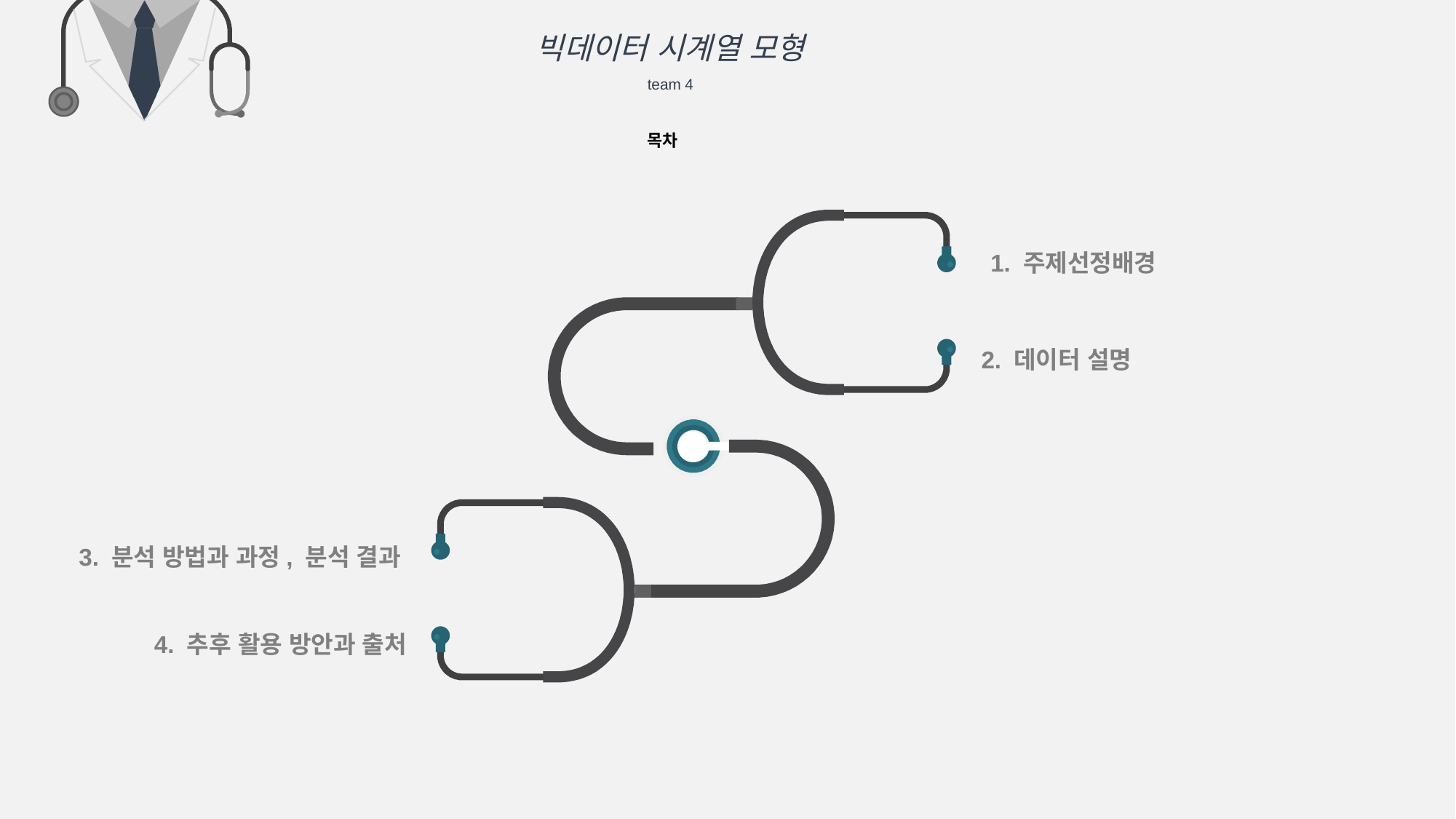

빅데이터 시계열 모형
team 4
목차

1. 주제선정배경
2. 데이터 설명
3. 분석 방법과 과정, 분석 결과
4. 추후 활용 방안과 출처